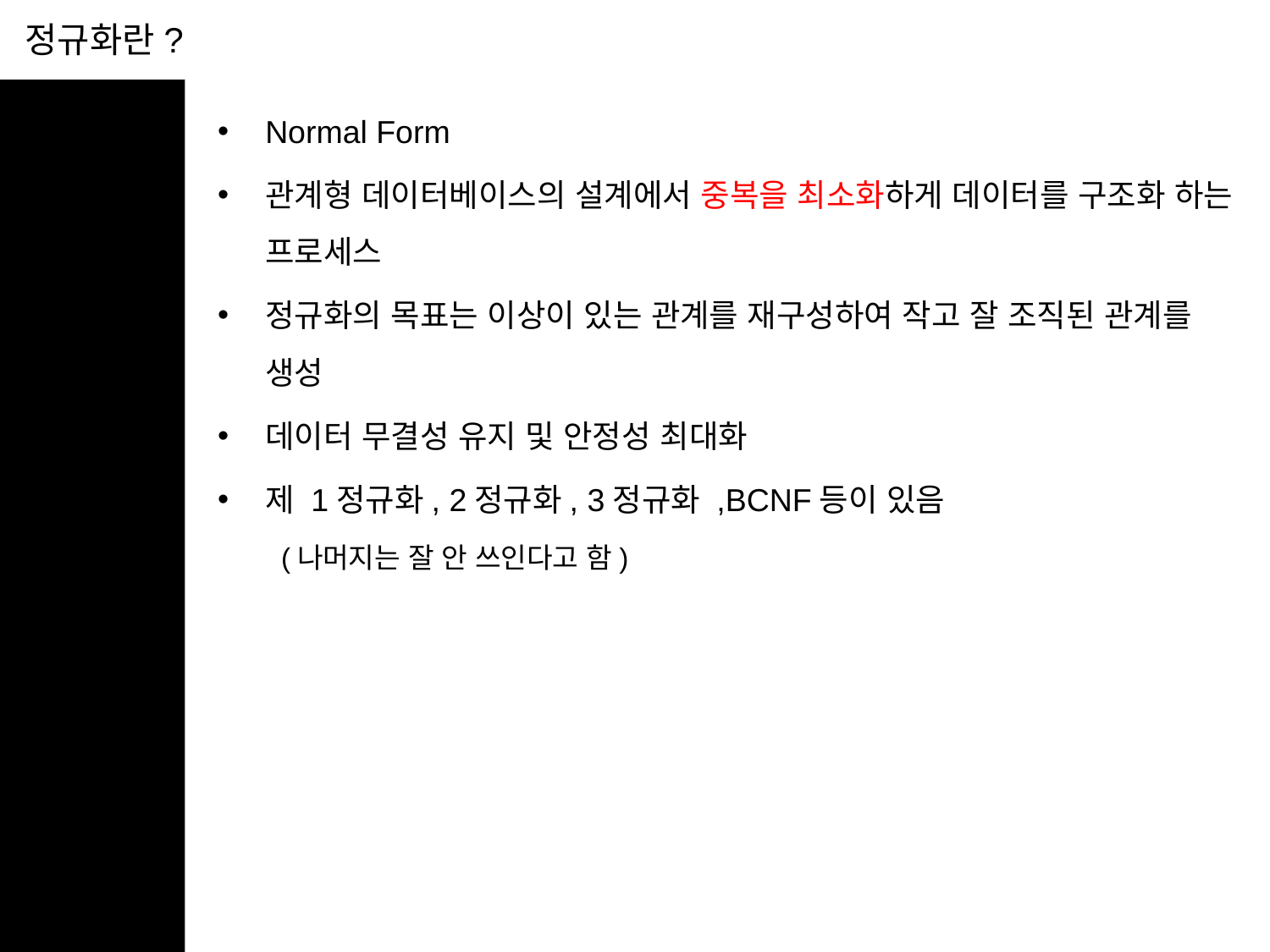

# 정규화란?
Normal Form
관계형 데이터베이스의 설계에서 중복을 최소화하게 데이터를 구조화 하는 프로세스
정규화의 목표는 이상이 있는 관계를 재구성하여 작고 잘 조직된 관계를 생성
데이터 무결성 유지 및 안정성 최대화
제 1정규화, 2정규화, 3정규화 ,BCNF등이 있음
(나머지는 잘 안 쓰인다고 함)